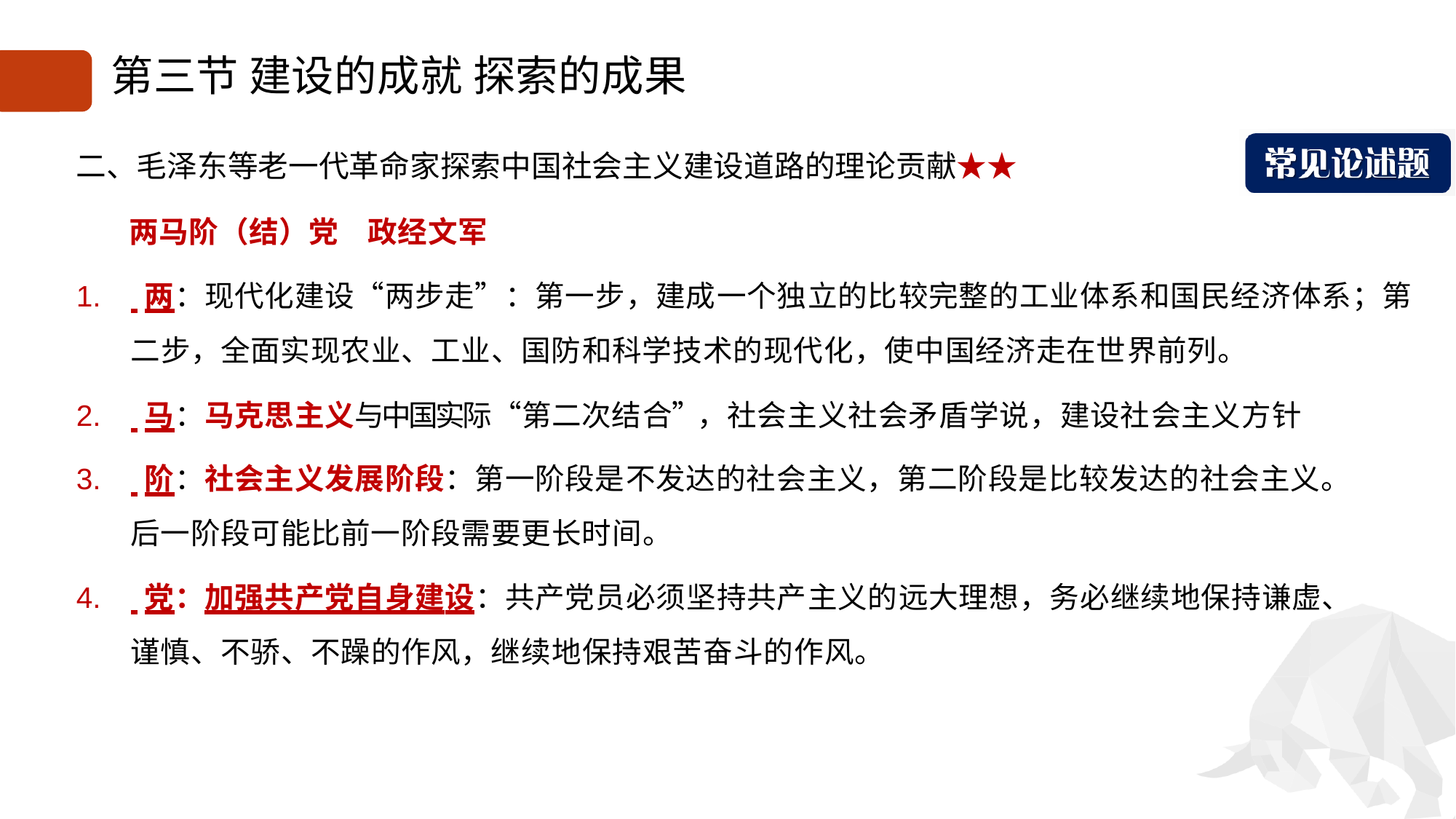

# 第三节 建设的成就 探索的成果

二、毛泽东等老一代革命家探索中国社会主义建设道路的理论贡献★★
两马阶（结）党    政经文军
 两：现代化建设“两步走”：第一步，建成一个独立的比较完整的工业体系和国民经济体系；第二步，全面实现农业、工业、国防和科学技术的现代化，使中国经济走在世界前列。

 马：马克思主义与中国实际“第二次结合”，社会主义社会矛盾学说，建设社会主义方针
 阶：社会主义发展阶段：第一阶段是不发达的社会主义，第二阶段是比较发达的社会主义。后一阶段可能比前一阶段需要更长时间。
 党：加强共产党自身建设：共产党员必须坚持共产主义的远大理想，务必继续地保持谦虚、谨慎、不骄、不躁的作风，继续地保持艰苦奋斗的作风。